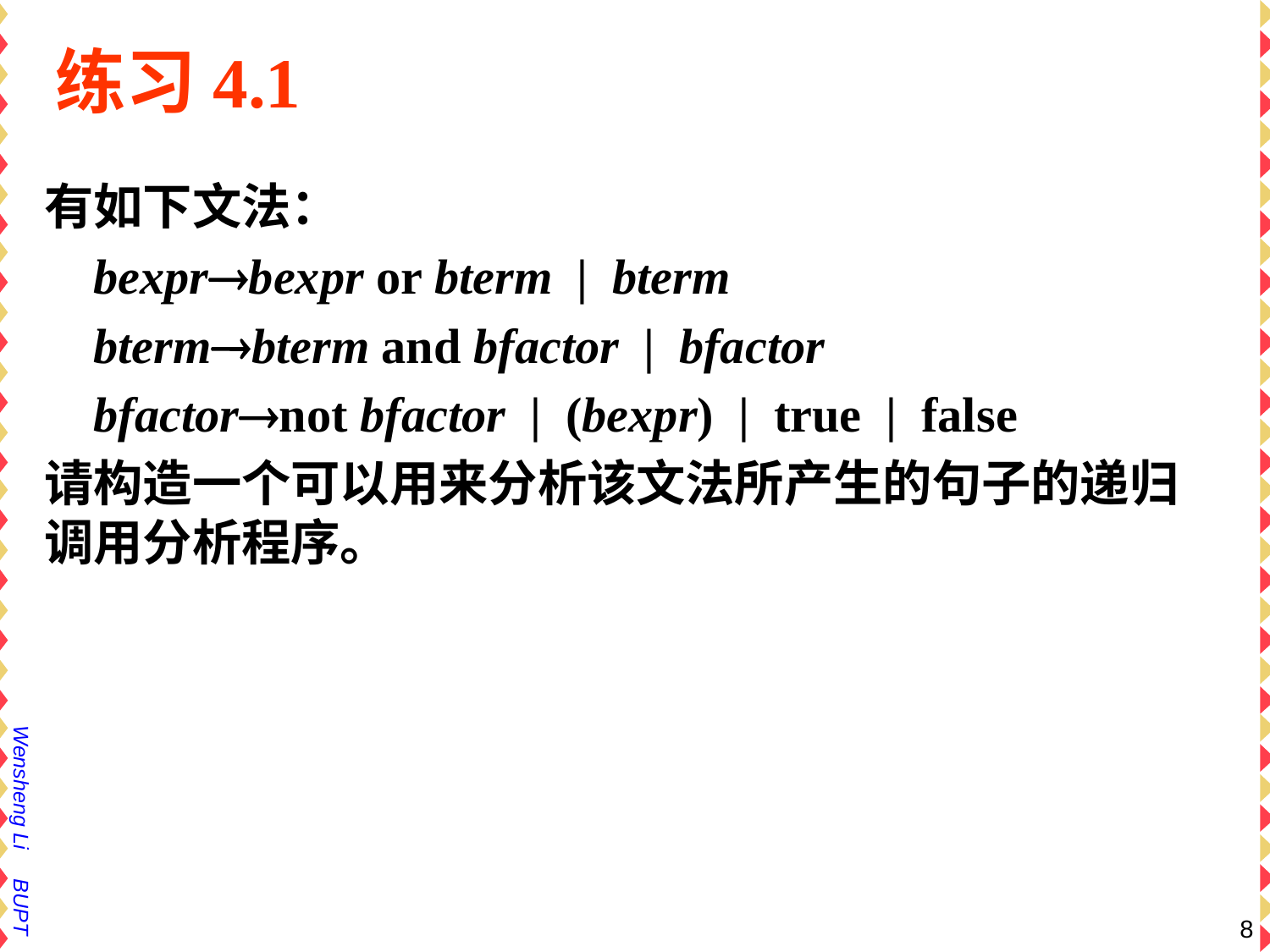

# 练习4.1
有如下文法：
    bexpr→bexpr or bterm  |  bterm
    bterm→bterm and bfactor  |  bfactor
    bfactor→not bfactor  |  (bexpr)  |  true  |  false
请构造一个可以用来分析该文法所产生的句子的递归调用分析程序。
8